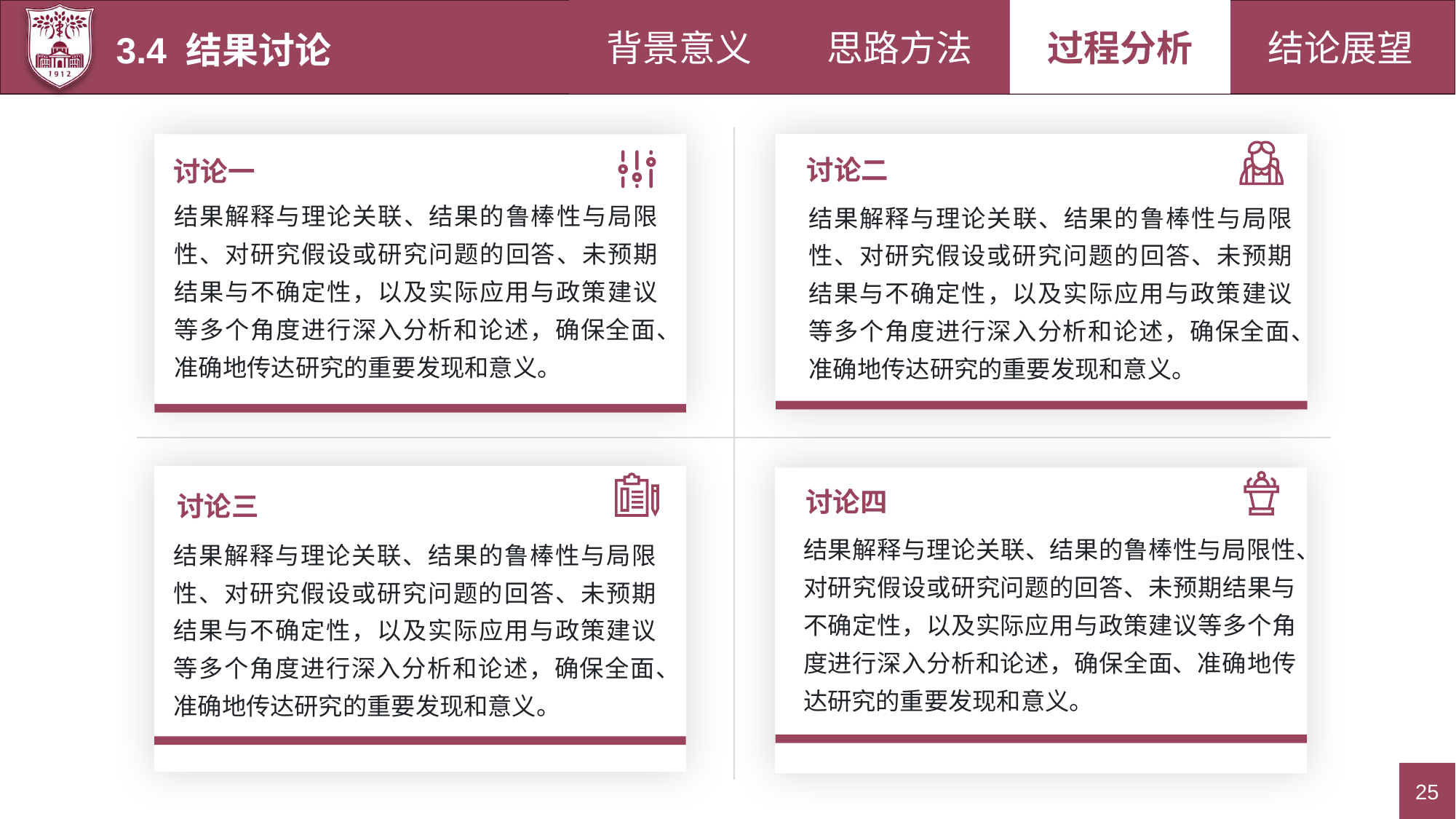

背景意义
过程分析
结论展望
思路方法
3.4 结果讨论

讨论二
讨论一
结果解释与理论关联、结果的鲁棒性与局限性、对研究假设或研究问题的回答、未预期结果与不确定性，以及实际应用与政策建议等多个角度进行深入分析和论述，确保全面、准确地传达研究的重要发现和意义。
结果解释与理论关联、结果的鲁棒性与局限性、对研究假设或研究问题的回答、未预期结果与不确定性，以及实际应用与政策建议等多个角度进行深入分析和论述，确保全面、准确地传达研究的重要发现和意义。

讨论四
讨论三
结果解释与理论关联、结果的鲁棒性与局限性、对研究假设或研究问题的回答、未预期结果与不确定性，以及实际应用与政策建议等多个角度进行深入分析和论述，确保全面、准确地传达研究的重要发现和意义。
结果解释与理论关联、结果的鲁棒性与局限性、对研究假设或研究问题的回答、未预期结果与不确定性，以及实际应用与政策建议等多个角度进行深入分析和论述，确保全面、准确地传达研究的重要发现和意义。